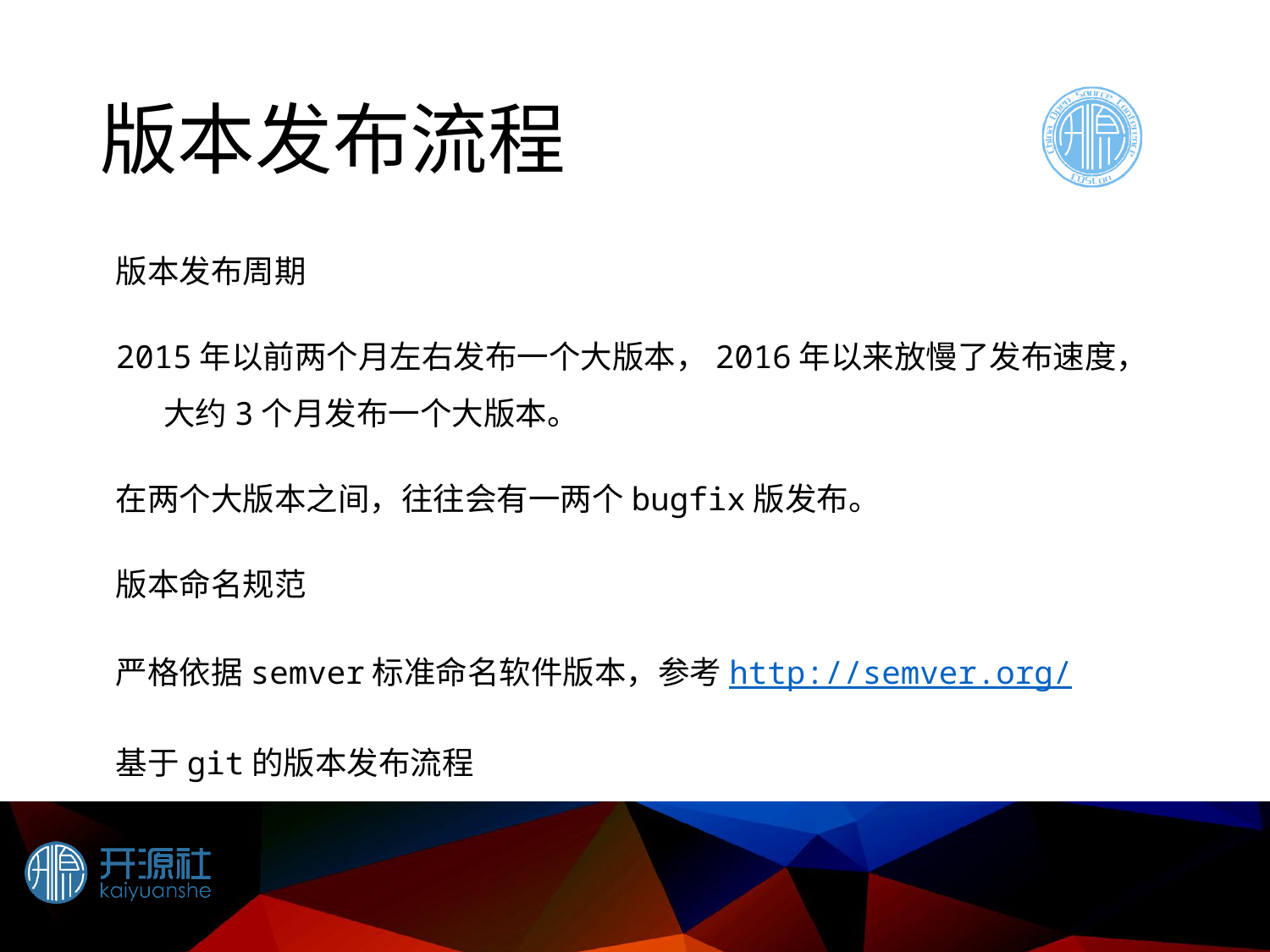

# 版本发布流程
版本发布周期
2015年以前两个月左右发布一个大版本，2016年以来放慢了发布速度，大约3个月发布一个大版本。
在两个大版本之间，往往会有一两个bugfix版发布。
版本命名规范
严格依据semver标准命名软件版本，参考http://semver.org/
基于git的版本发布流程